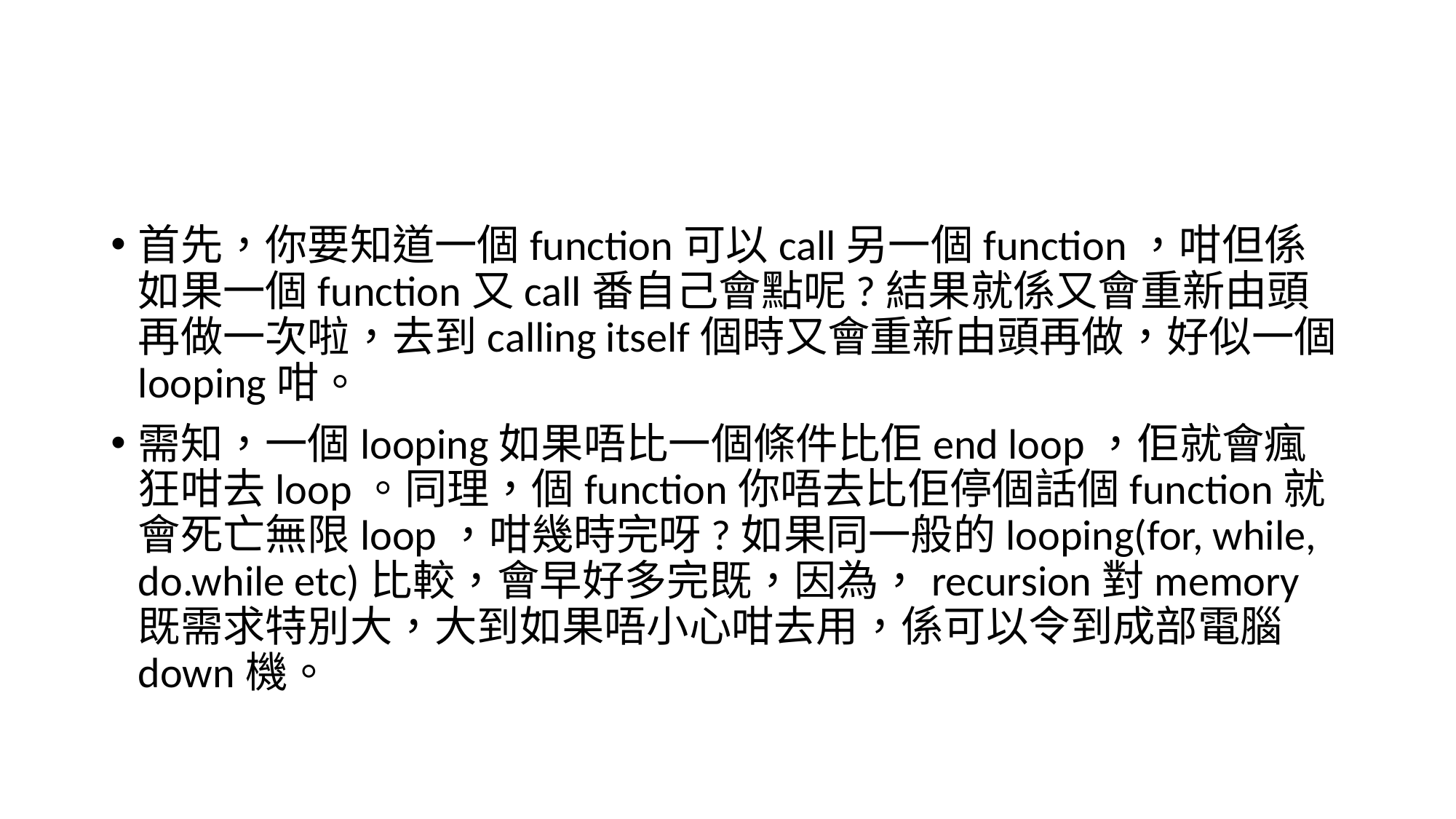

#
首先，你要知道一個function可以call另一個function，咁但係如果一個function又call番自己會點呢?結果就係又會重新由頭再做一次啦，去到calling itself個時又會重新由頭再做，好似一個looping咁。
需知，一個looping如果唔比一個條件比佢end loop，佢就會瘋狂咁去loop。同理，個function你唔去比佢停個話個function就會死亡無限loop，咁幾時完呀?如果同一般的looping(for, while, do.while etc)比較，會早好多完既，因為，recursion對memory既需求特別大，大到如果唔小心咁去用，係可以令到成部電腦down機。